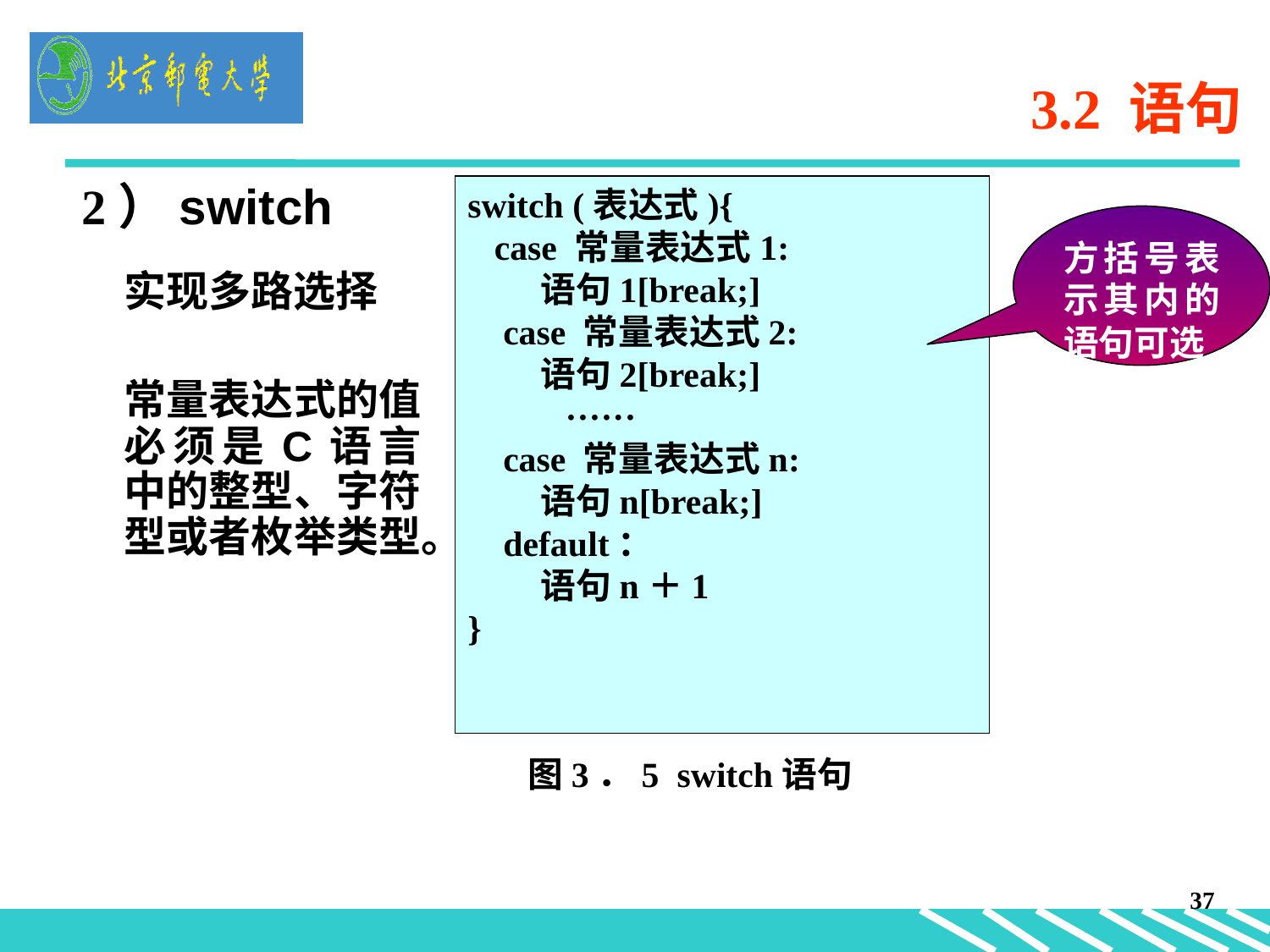

# 3.2 语句
2）switch

switch (表达式){
   case 常量表达式1:
        语句1[break;]
    case 常量表达式2:
        语句2[break;]
           ······
    case 常量表达式n:
        语句n[break;]
    default：
        语句n＋1
}

方括号表示其内的语句可选
实现多路选择

常量表达式的值必须是C语言中的整型、字符型或者枚举类型。
图3．5  switch语句
37